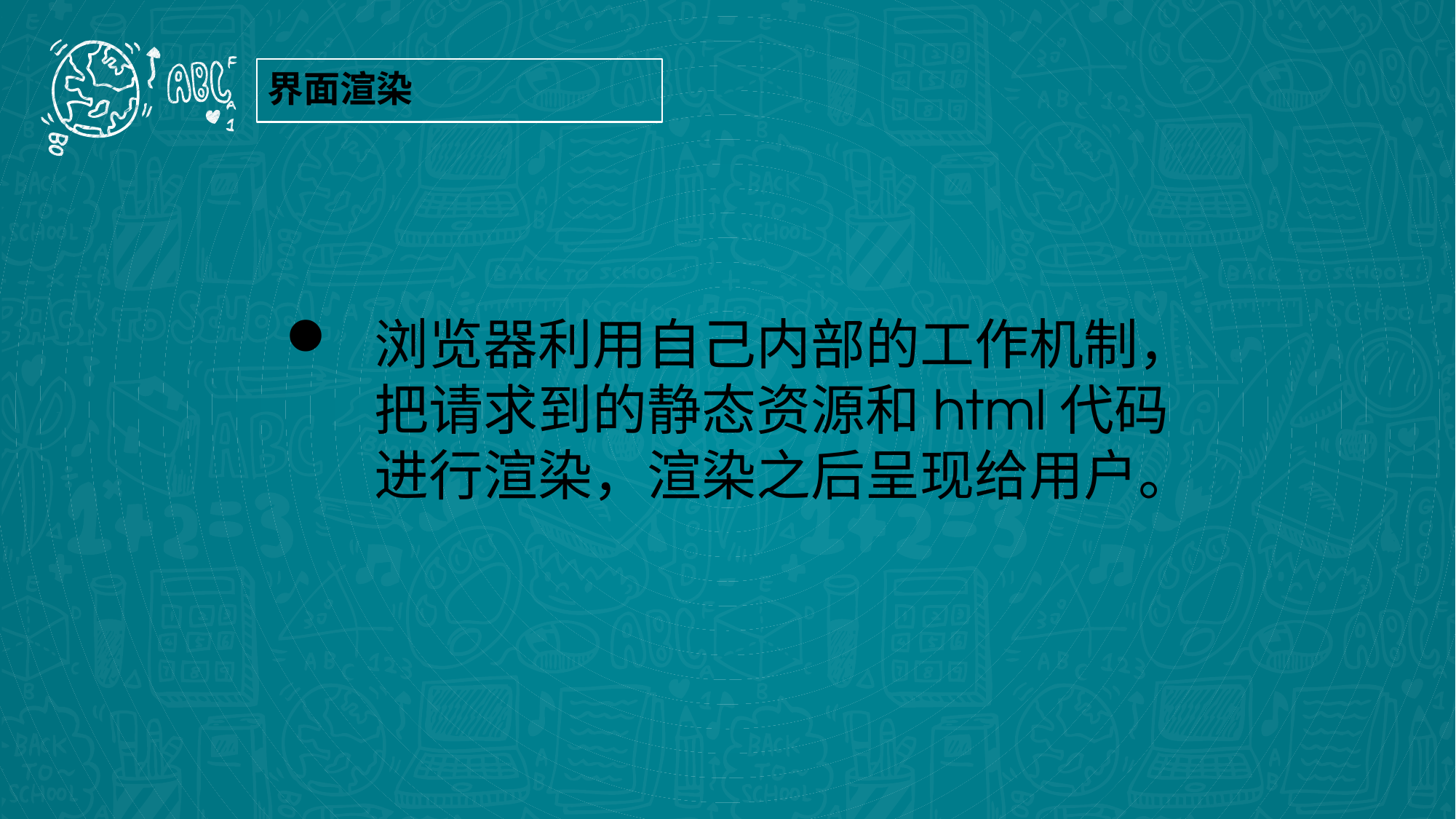

界面渲染
浏览器利用自己内部的工作机制，把请求到的静态资源和html代码进行渲染，渲染之后呈现给用户。